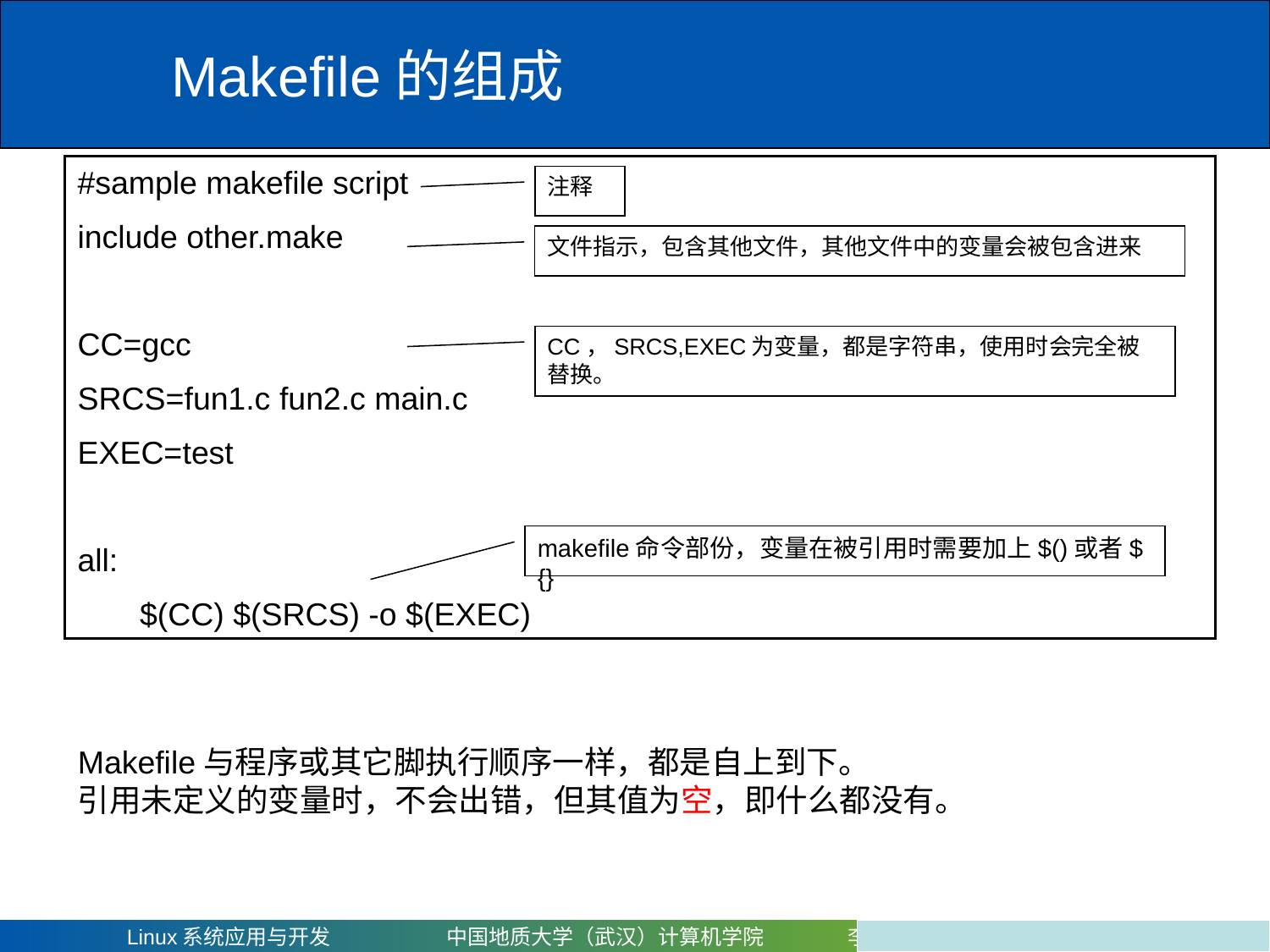

Makefile的组成
#sample makefile script
include other.make

CC=gcc
SRCS=fun1.c fun2.c main.c
EXEC=test

all:
       $(CC) $(SRCS) -o $(EXEC)
注释
文件指示，包含其他文件，其他文件中的变量会被包含进来
CC，SRCS,EXEC为变量，都是字符串，使用时会完全被替换。
makefile命令部份，变量在被引用时需要加上$()或者${}
Makefile与程序或其它脚执行顺序一样，都是自上到下。
引用未定义的变量时，不会出错，但其值为空，即什么都没有。